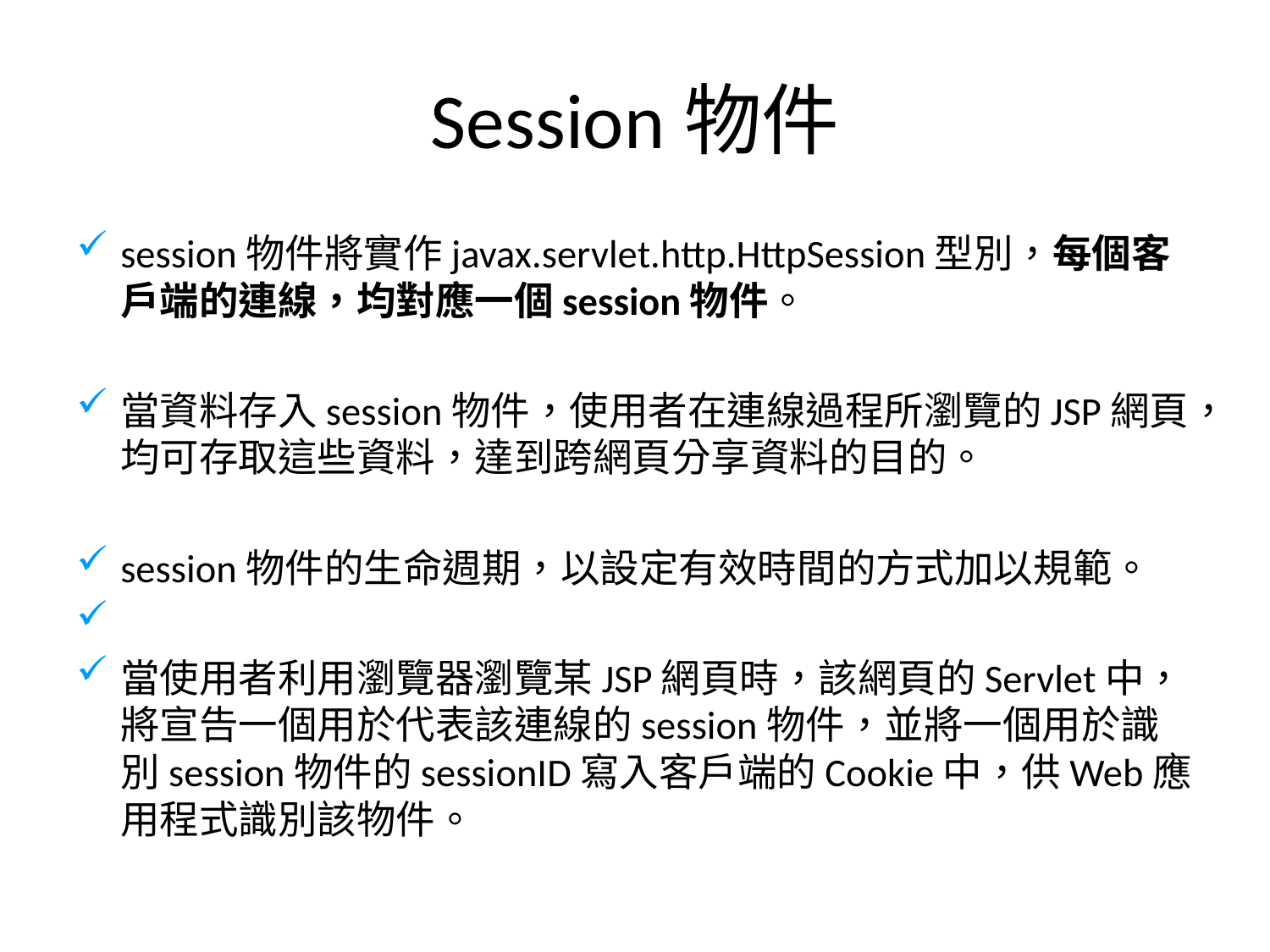

# Session物件
session物件將實作javax.servlet.http.HttpSession型別，每個客戶端的連線，均對應一個session物件。

當資料存入session物件，使用者在連線過程所瀏覽的JSP網頁，均可存取這些資料，達到跨網頁分享資料的目的。

session物件的生命週期，以設定有效時間的方式加以規範。

當使用者利用瀏覽器瀏覽某JSP網頁時，該網頁的Servlet中，將宣告一個用於代表該連線的session物件，並將一個用於識別session物件的sessionID寫入客戶端的Cookie中，供Web應用程式識別該物件。